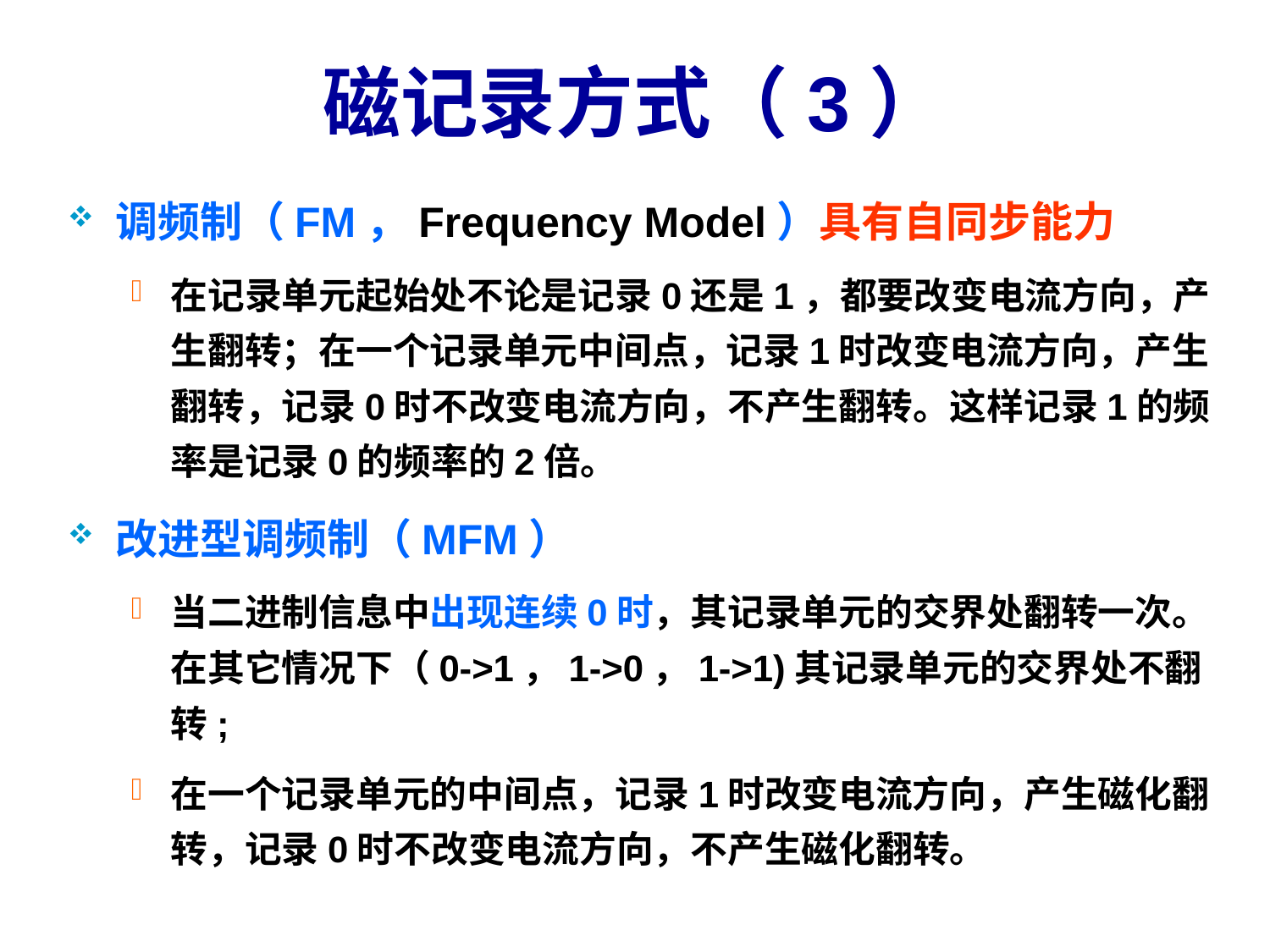

# 磁记录方式（3）
调频制（FM，Frequency Model）具有自同步能力
在记录单元起始处不论是记录0还是1，都要改变电流方向，产生翻转；在一个记录单元中间点，记录1时改变电流方向，产生翻转，记录0时不改变电流方向，不产生翻转。这样记录1的频率是记录0的频率的2倍。
改进型调频制（MFM）
当二进制信息中出现连续0时，其记录单元的交界处翻转一次。在其它情况下（0->1，1->0，1->1)其记录单元的交界处不翻转;
在一个记录单元的中间点，记录1时改变电流方向，产生磁化翻转，记录0时不改变电流方向，不产生磁化翻转。